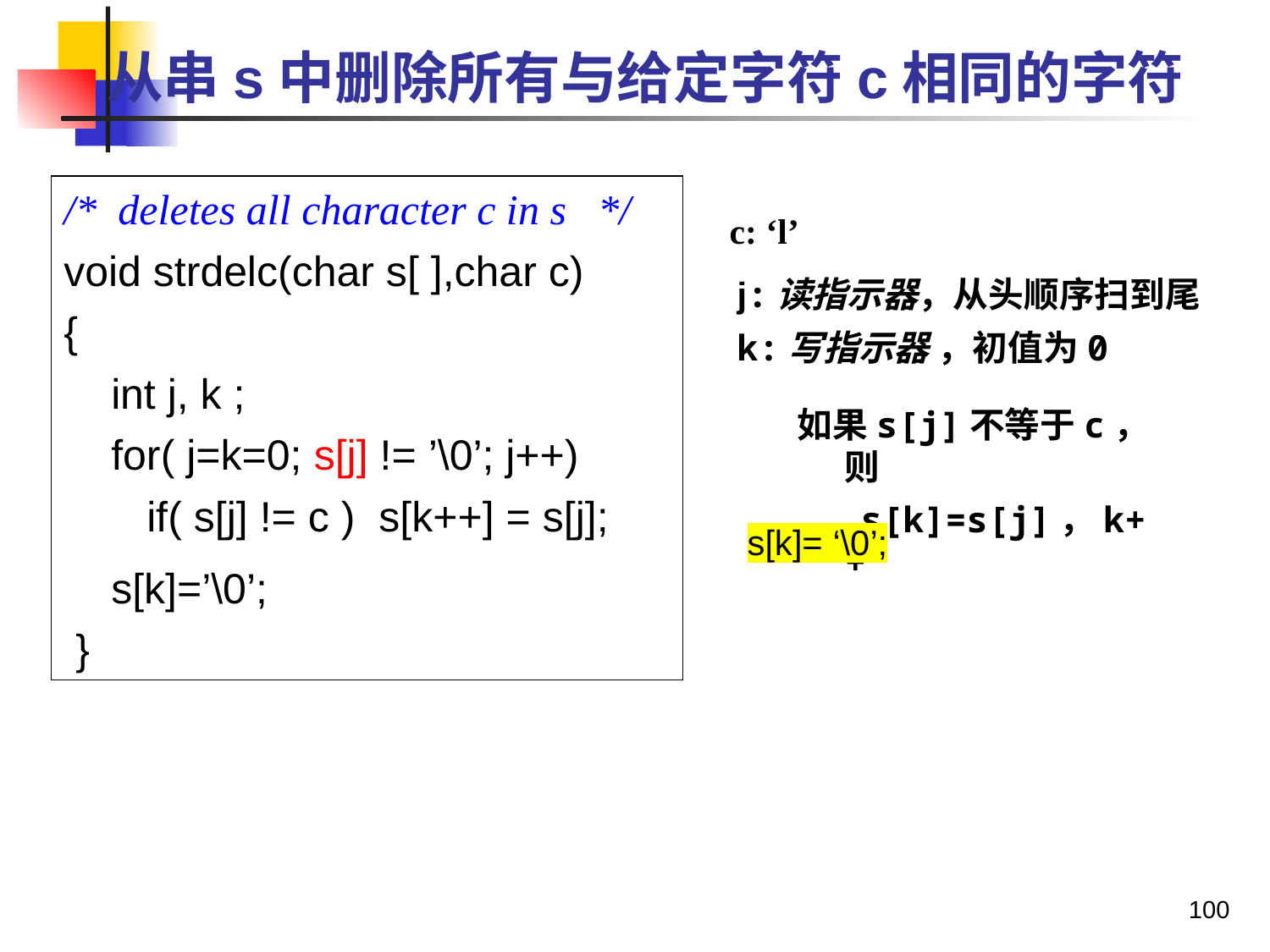

# 从串s中删除所有与给定字符c相同的字符
/*  deletes all character c in s   */
void strdelc(char s[ ],char c)
{
    int j, k ;
    for( j=k=0; s[j] != ’\0’; j++)
       if( s[j] != c )  s[k++] = s[j];
    s[k]=’\0’;
 }
c: ‘l’
j:读指示器，从头顺序扫到尾
k:写指示器 ，初值为0
如果s[j]不等于c，则
   s[k]=s[j]，k++
s[k]= ‘\0’;
100